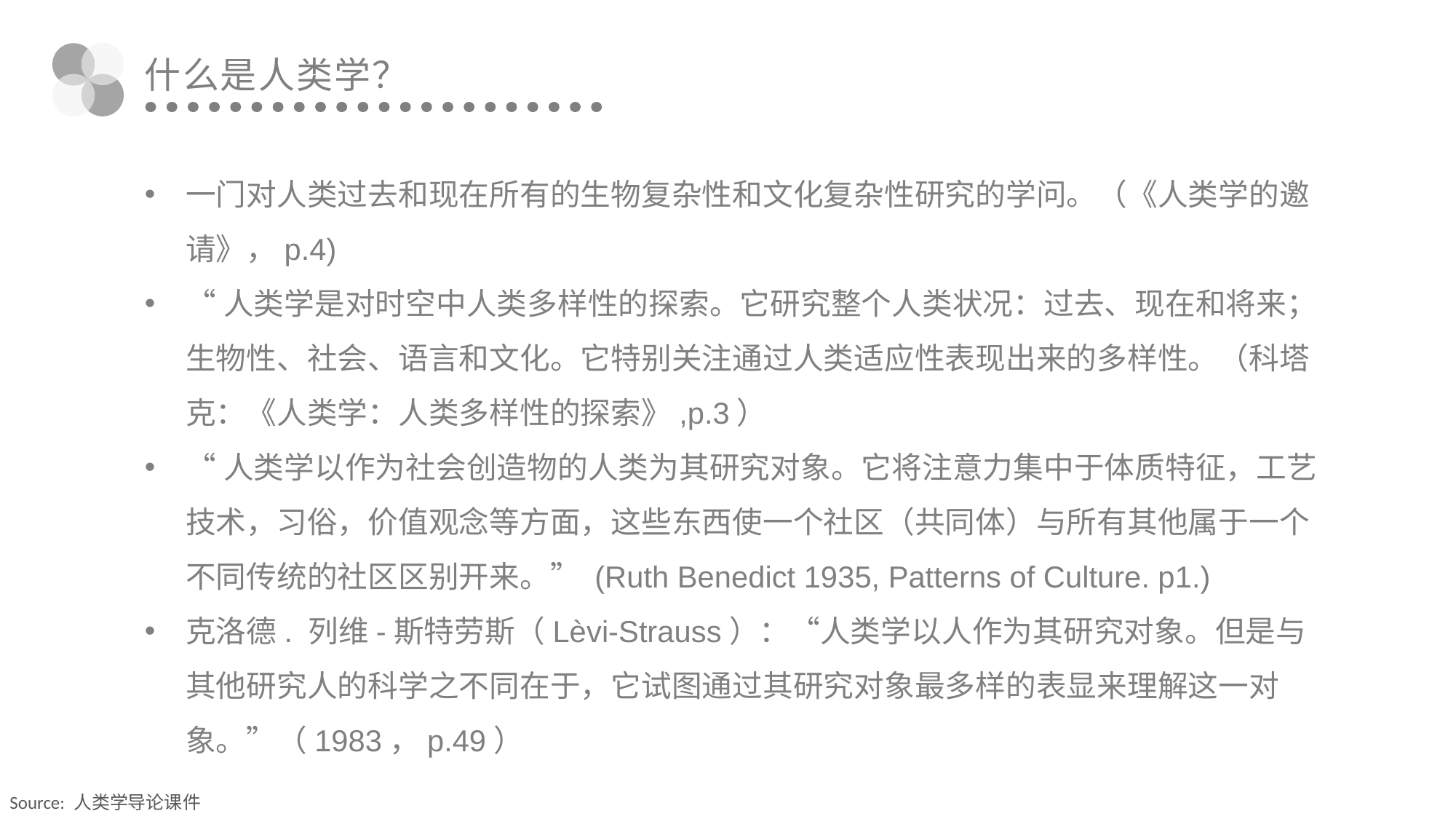

什么是人类学？
一门对人类过去和现在所有的生物复杂性和文化复杂性研究的学问。（《人类学的邀请》，p.4)
“人类学是对时空中人类多样性的探索。它研究整个人类状况：过去、现在和将来；生物性、社会、语言和文化。它特别关注通过人类适应性表现出来的多样性。（科塔克：《人类学：人类多样性的探索》,p.3）
“人类学以作为社会创造物的人类为其研究对象。它将注意力集中于体质特征，工艺技术，习俗，价值观念等方面，这些东西使一个社区（共同体）与所有其他属于一个不同传统的社区区别开来。” (Ruth Benedict 1935, Patterns of Culture. p1.)
克洛德. 列维-斯特劳斯（Lèvi-Strauss）：“人类学以人作为其研究对象。但是与其他研究人的科学之不同在于，它试图通过其研究对象最多样的表显来理解这一对象。”（1983，p.49）

Source: 人类学导论课件